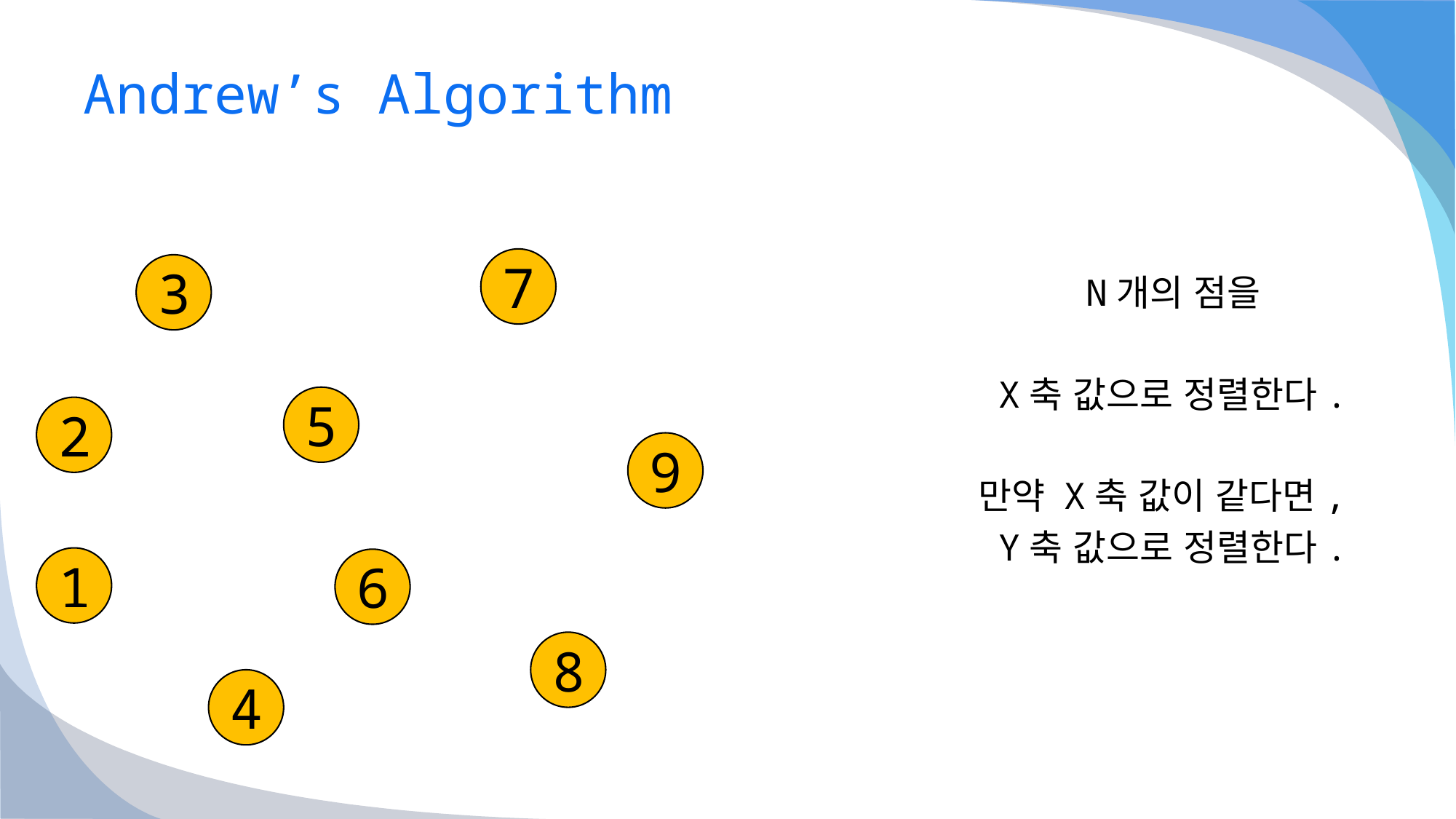

# Andrew’s Algorithm

N개의 점을

X축 값으로 정렬한다.

만약 X축 값이 같다면,
Y축 값으로 정렬한다.
7
3
5
2
9
1
6
8
4